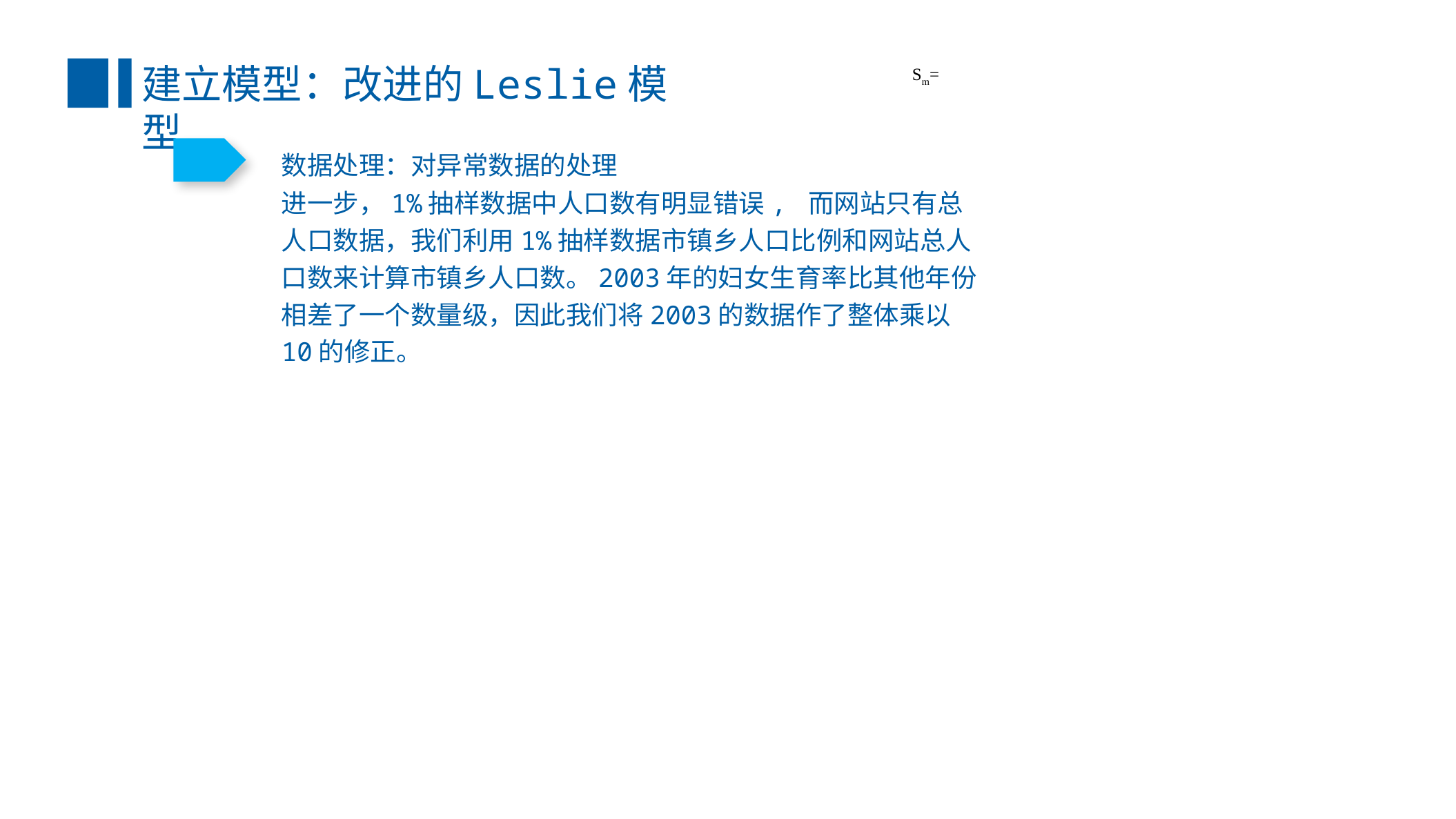

建立模型：改进的Leslie模型

Sm=

数据处理：对异常数据的处理
进一步，1%抽样数据中人口数有明显错误, 而网站只有总人口数据，我们利用1%抽样数据市镇乡人口比例和网站总人口数来计算市镇乡人口数。2003年的妇女生育率比其他年份相差了一个数量级，因此我们将2003的数据作了整体乘以10的修正。